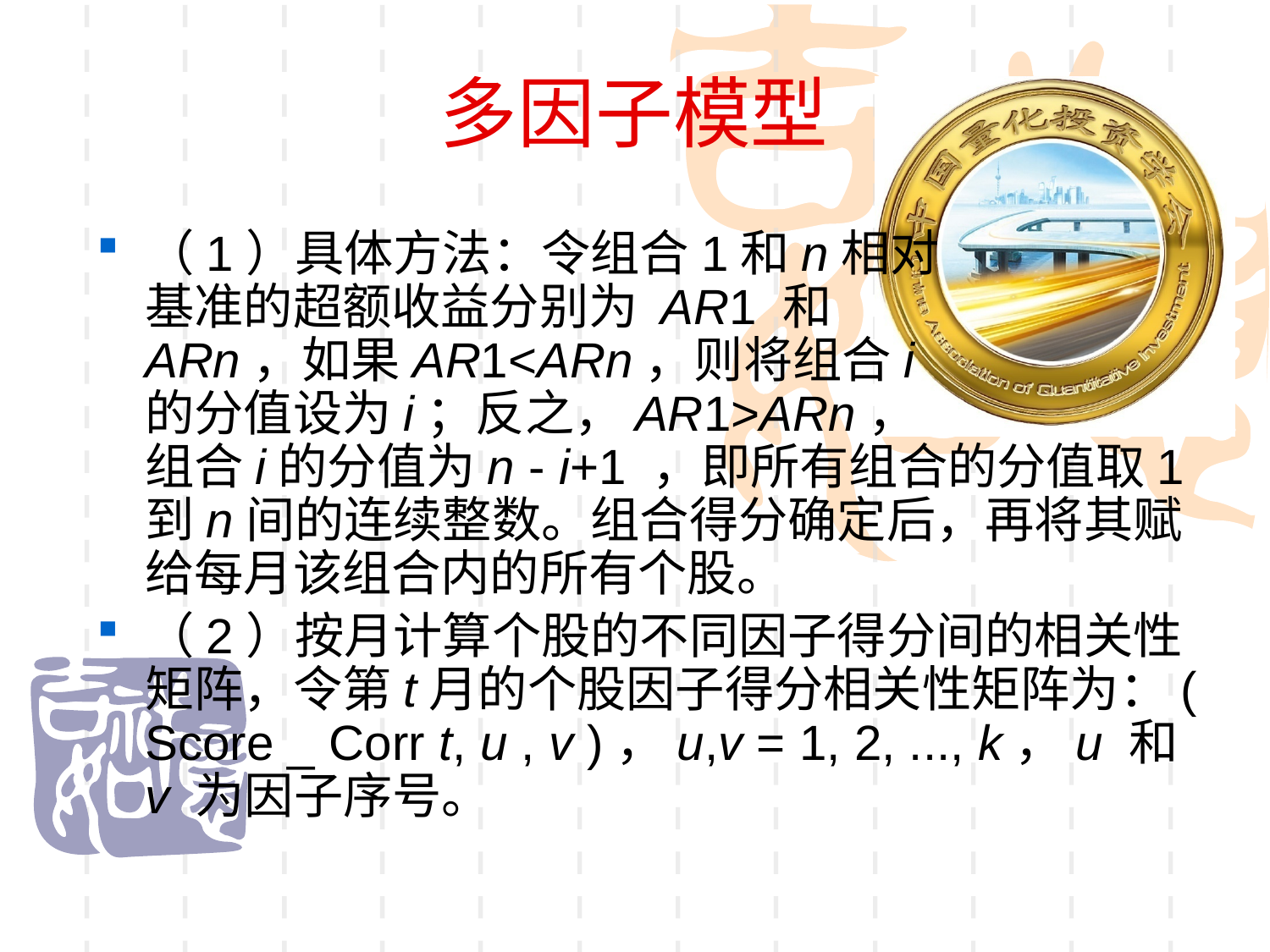

多因子模型
（1）具体方法：令组合1和n相对
基准的超额收益分别为 AR1 和
ARn，如果AR1<ARn，则将组合i
的分值设为i；反之，AR1>ARn，
组合i的分值为n - i+1 ，即所有组合的分值取1 到n间的连续整数。组合得分确定后，再将其赋给每月该组合内的所有个股。
（2）按月计算个股的不同因子得分间的相关性矩阵，令第t月的个股因子得分相关性矩阵为：( Score _ Corr t, u , v )，u,v = 1, 2, ..., k，u 和v 为因子序号。